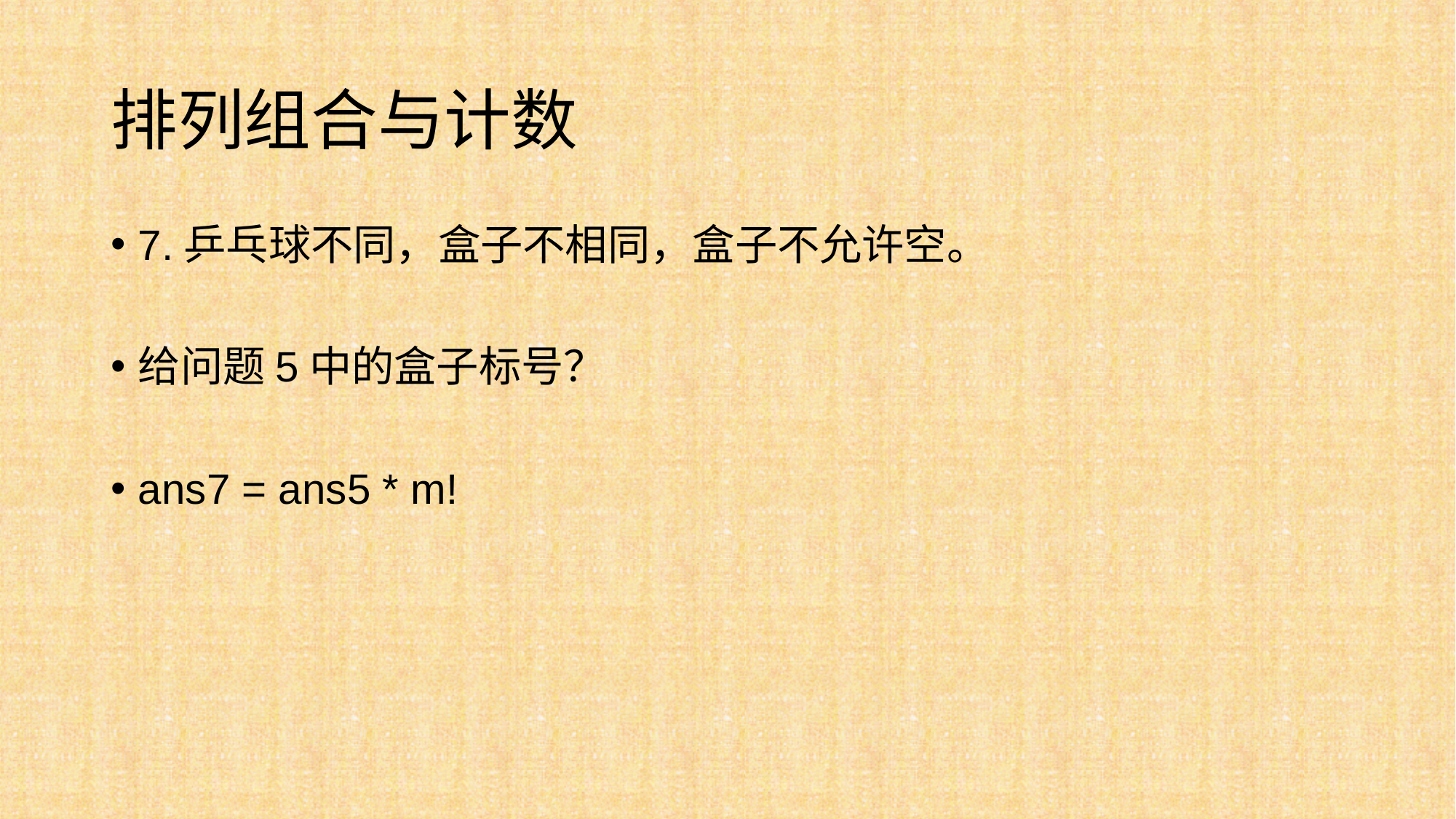

# 排列组合与计数
7.乒乓球不同，盒子不相同，盒子不允许空。

给问题5中的盒子标号？

ans7 = ans5 * m!